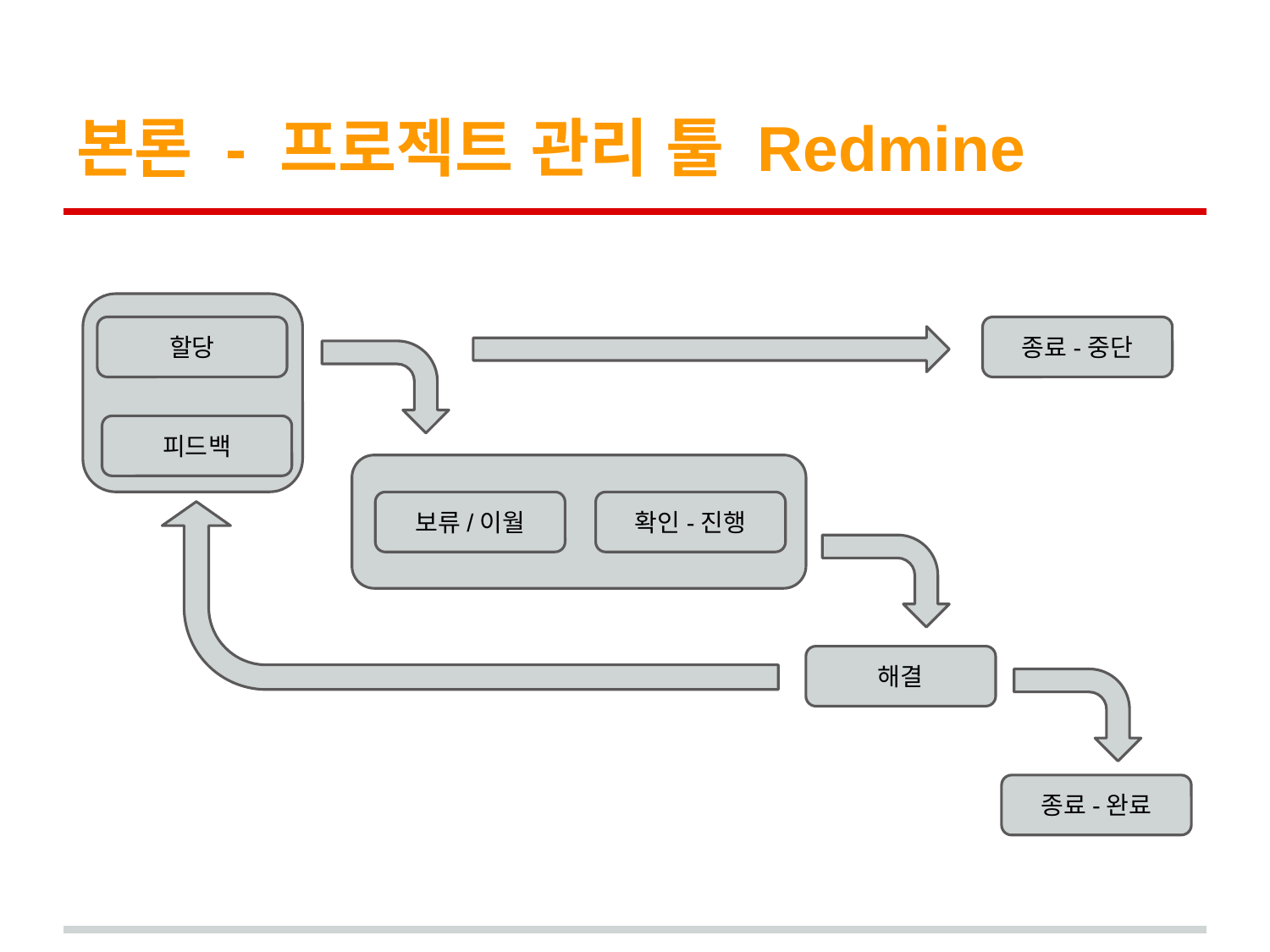

# 본론 - 프로젝트 관리 툴 Redmine

할당
종료-중단

피드백

보류/이월
확인-진행

해결

종료-완료